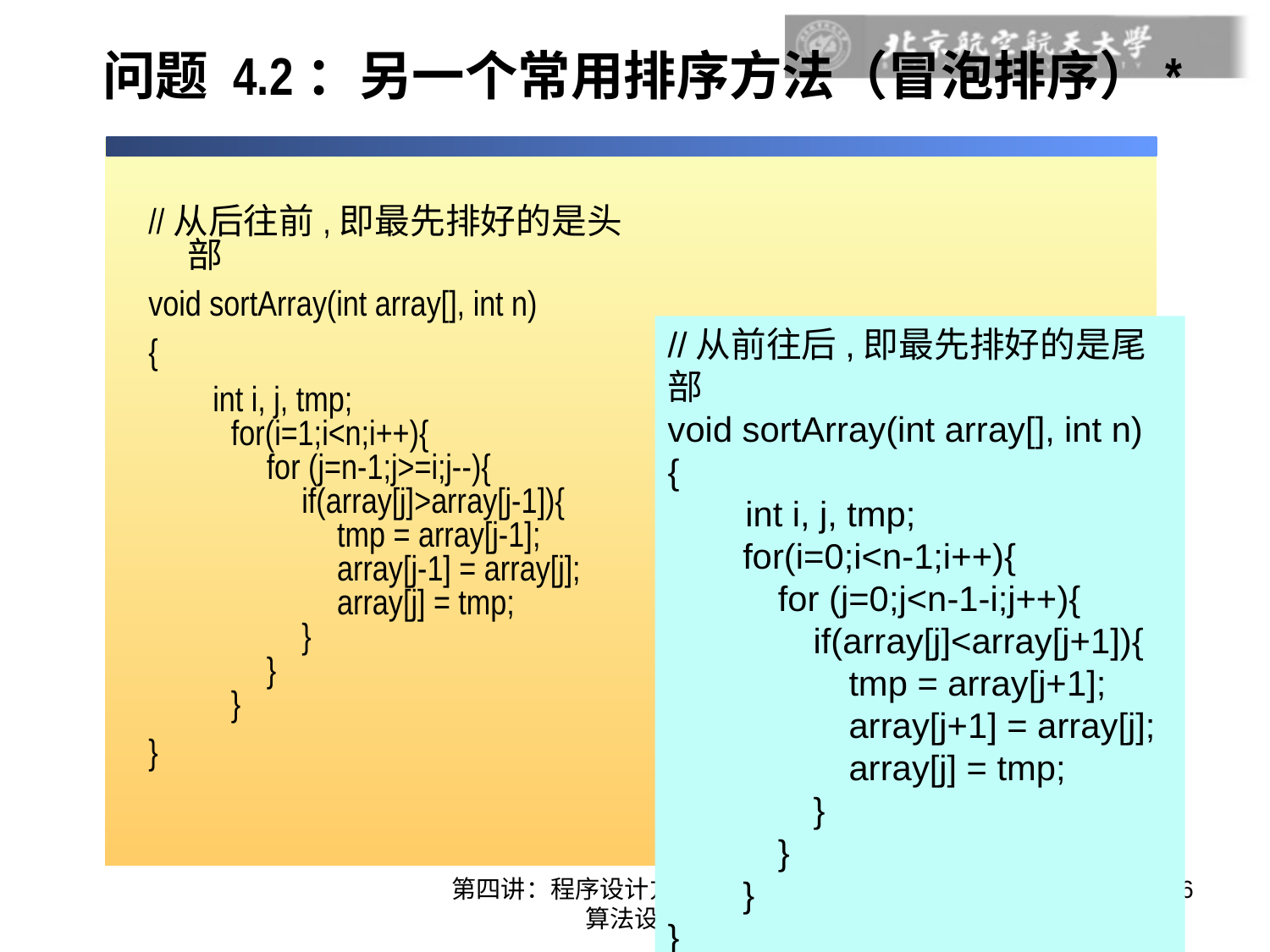

# 问题 4.2：另一个常用排序方法（冒泡排序）*
//从后往前,即最先排好的是头部
void sortArray(int array[], int n)
{
        int i, j, tmp;
　for(i=1;i<n;i++){
　　for (j=n-1;j>=i;j--){
　　　if(array[j]>array[j-1]){
　　　　tmp = array[j-1];
　　　　array[j-1] = array[j];
　　　　array[j] = tmp;
　　　}
　　}
　}
}
//从前往后,即最先排好的是尾部
void sortArray(int array[], int n)
{
        int i, j, tmp;
　    for(i=0;i<n-1;i++){
　　    for (j=0;j<n-1-i;j++){
　　　    if(array[j]<array[j+1]){
　　　　    tmp = array[j+1];
　　　　    array[j+1] = array[j];
　　　　    array[j] = tmp;
　　　    }
　　    }
　    }
}
第四讲：程序设计方法-模块化与算法设计
36